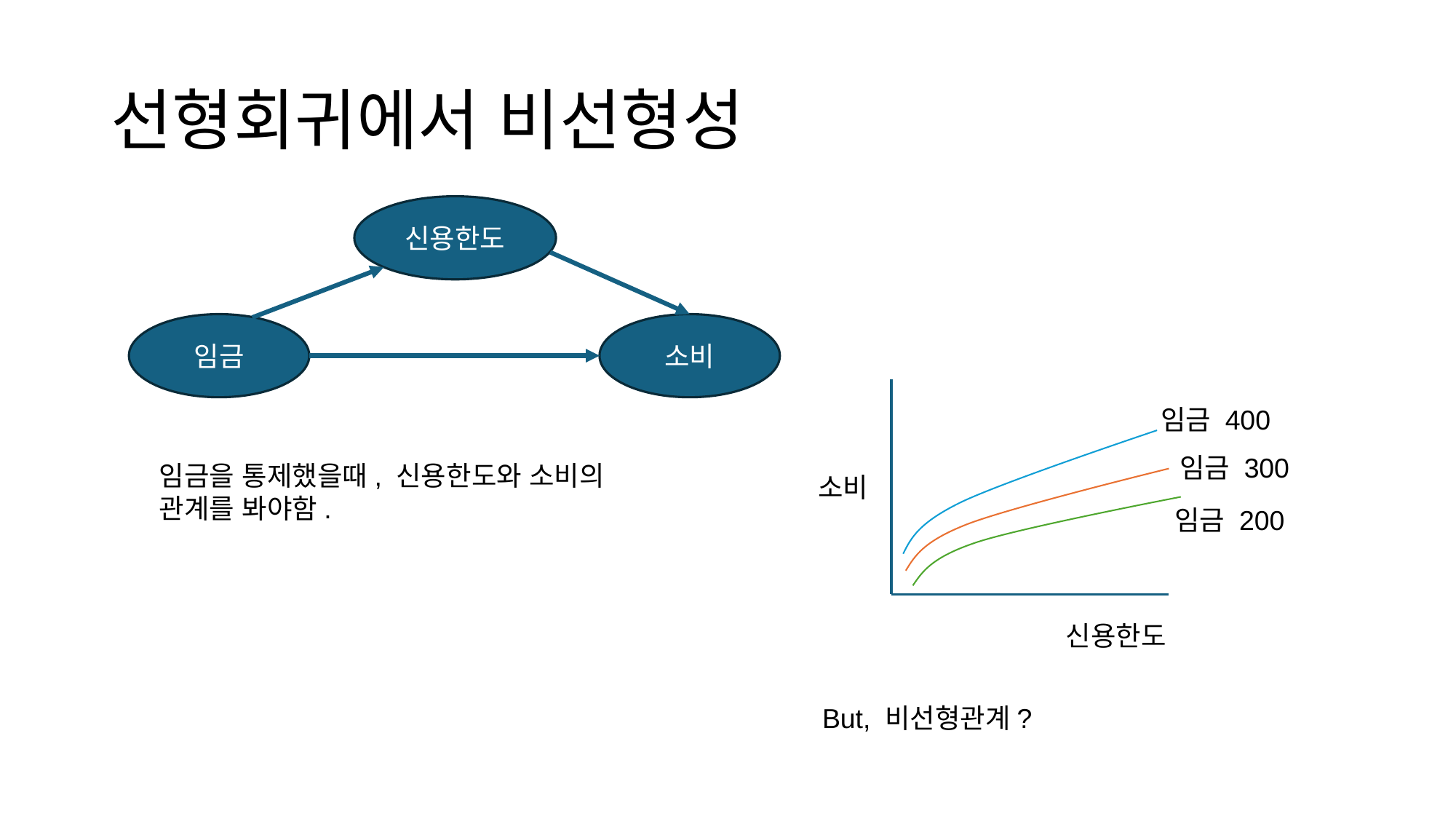

# 선형회귀에서 비선형성
신용한도
임금
소비
임금 400

임금 300
임금을 통제했을때, 신용한도와 소비의
관계를 봐야함.

소비

임금 200
신용한도
But, 비선형관계?